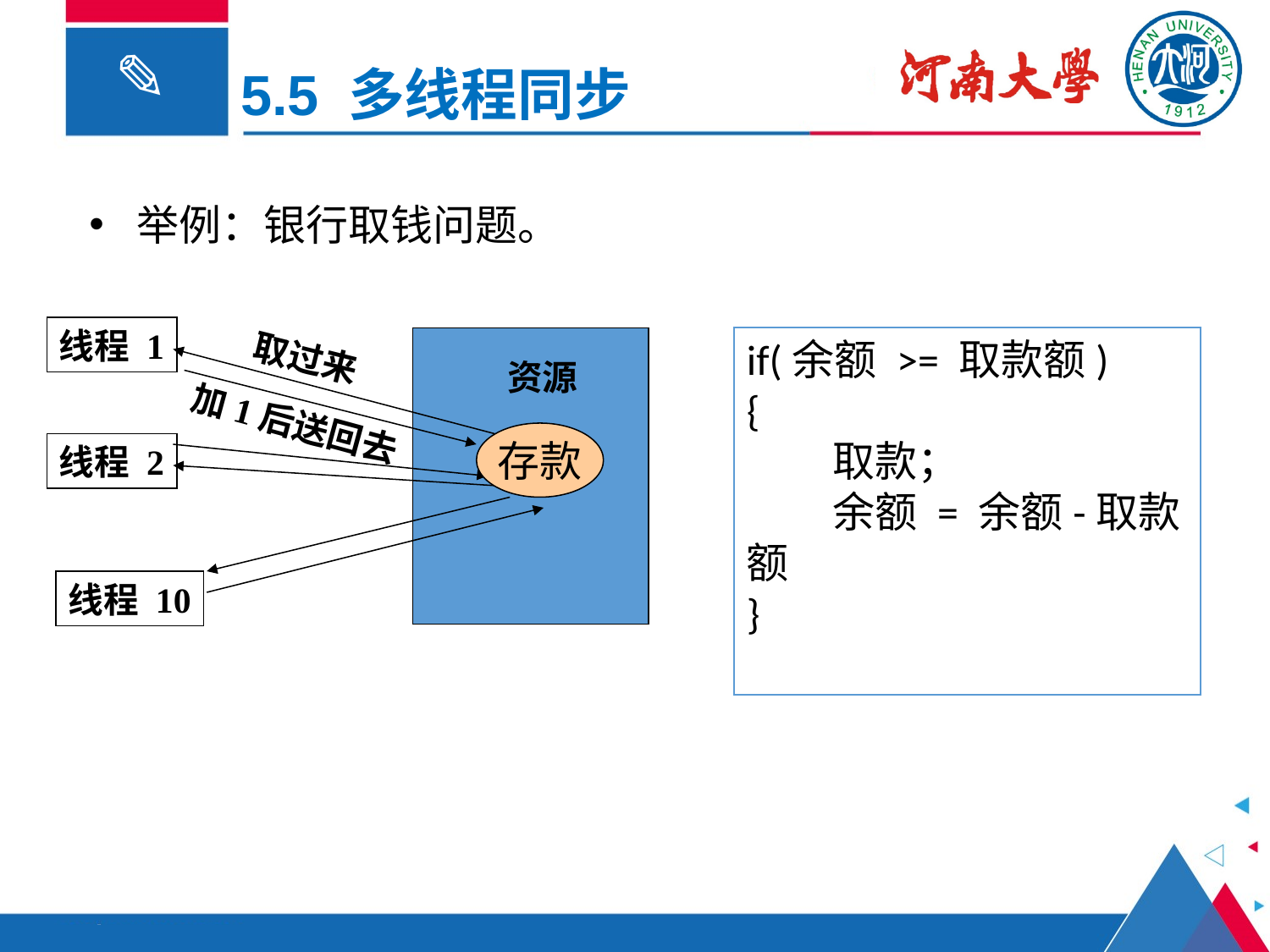

5.5 多线程同步
举例：银行取钱问题。
线程 1

取过来

资源

加1后送回去
存款
线程 2

线程 10
if(余额 >= 取款额)
{
        取款；
        余额 = 余额-取款额
}